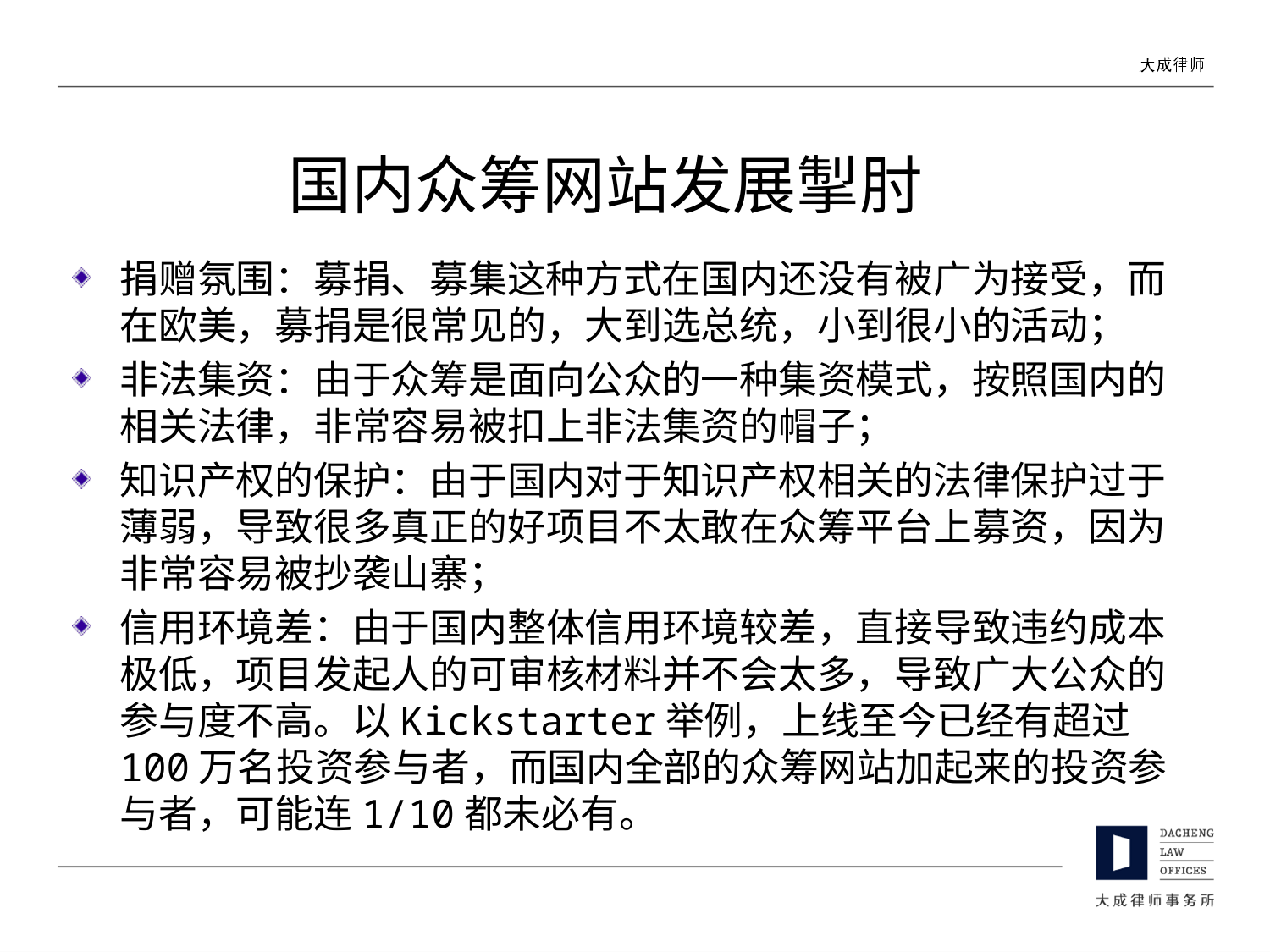

# 国内众筹网站发展掣肘
捐赠氛围：募捐、募集这种方式在国内还没有被广为接受，而在欧美，募捐是很常见的，大到选总统，小到很小的活动；
非法集资：由于众筹是面向公众的一种集资模式，按照国内的相关法律，非常容易被扣上非法集资的帽子；
知识产权的保护：由于国内对于知识产权相关的法律保护过于薄弱，导致很多真正的好项目不太敢在众筹平台上募资，因为非常容易被抄袭山寨；
信用环境差：由于国内整体信用环境较差，直接导致违约成本极低，项目发起人的可审核材料并不会太多，导致广大公众的参与度不高。以Kickstarter举例，上线至今已经有超过100万名投资参与者，而国内全部的众筹网站加起来的投资参与者，可能连1/10都未必有。